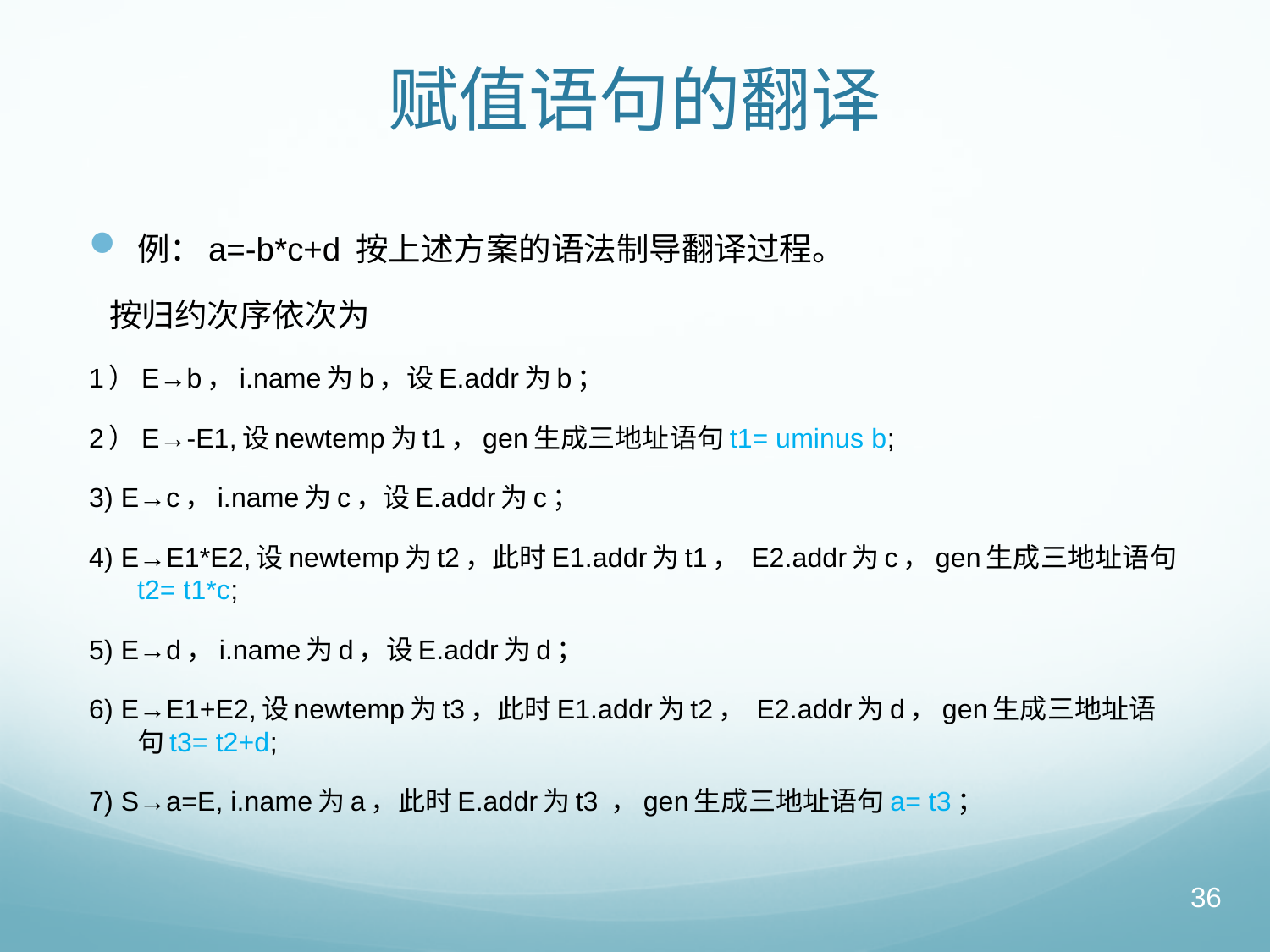

# 赋值语句的翻译
例：a=-b*c+d 按上述方案的语法制导翻译过程。
  按归约次序依次为
1）E→b，i.name为b，设E.addr为b；
2）E→-E1,设newtemp为t1，gen生成三地址语句t1= uminus b;
3) E→c，i.name为c，设E.addr为c；
4) E→E1*E2,设newtemp为t2，此时E1.addr为t1， E2.addr为c，gen生成三地址语句t2= t1*c;
5) E→d，i.name为d，设E.addr为d；
6) E→E1+E2,设newtemp为t3，此时E1.addr为t2， E2.addr为d，gen生成三地址语句t3= t2+d;
7) S→a=E, i.name为a，此时E.addr为t3 ，gen生成三地址语句a= t3；
36